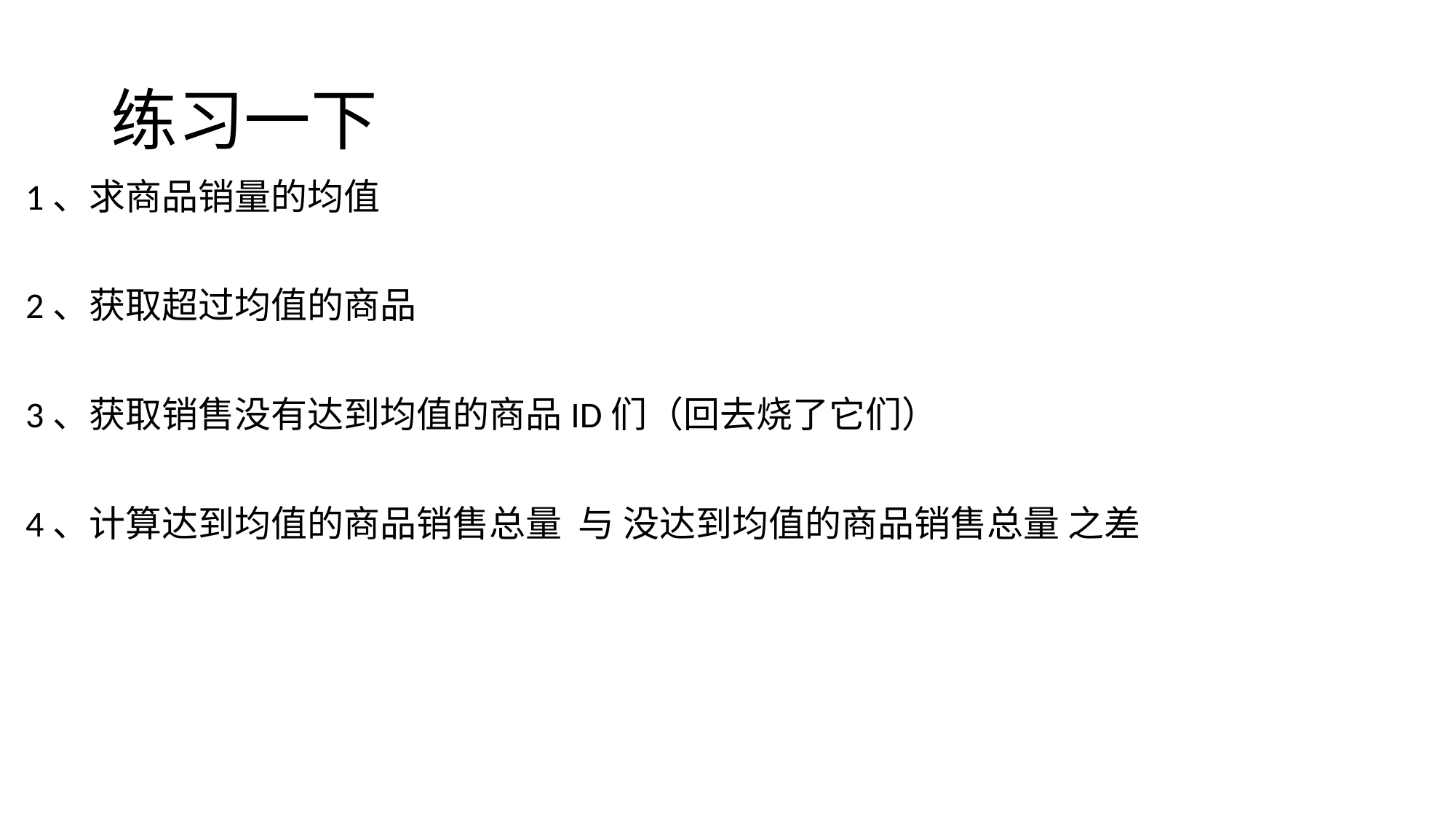

# 练习一下
1、求商品销量的均值

2、获取超过均值的商品

3、获取销售没有达到均值的商品ID们（回去烧了它们）

4、计算达到均值的商品销售总量  与 没达到均值的商品销售总量 之差